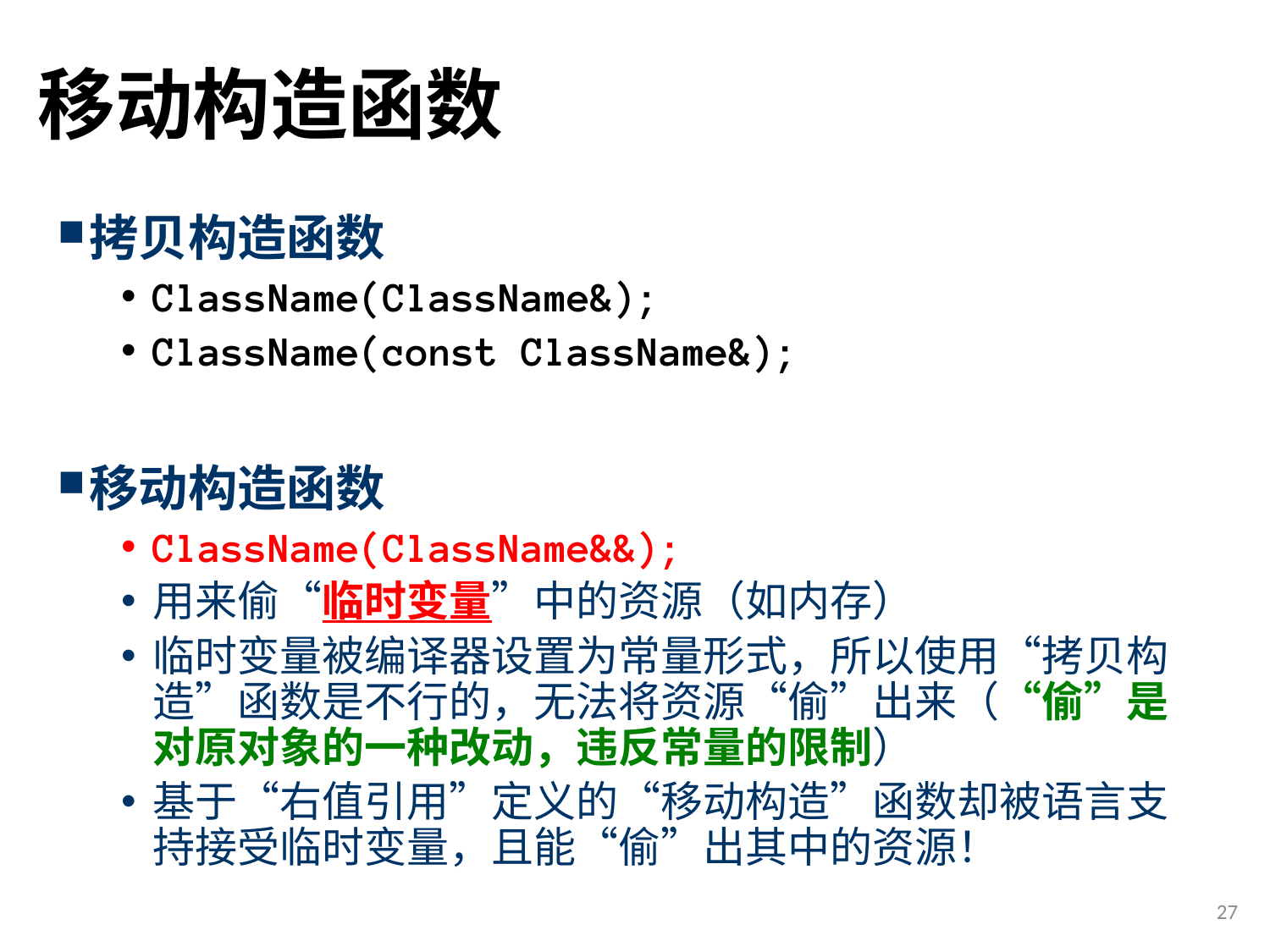

# 移动构造函数
拷贝构造函数
ClassName(ClassName&);
ClassName(const ClassName&);

移动构造函数
ClassName(ClassName&&);
用来偷“临时变量”中的资源（如内存）
临时变量被编译器设置为常量形式，所以使用“拷贝构造”函数是不行的，无法将资源“偷”出来（“偷”是对原对象的一种改动，违反常量的限制）
基于“右值引用”定义的“移动构造”函数却被语言支持接受临时变量，且能“偷”出其中的资源！
27